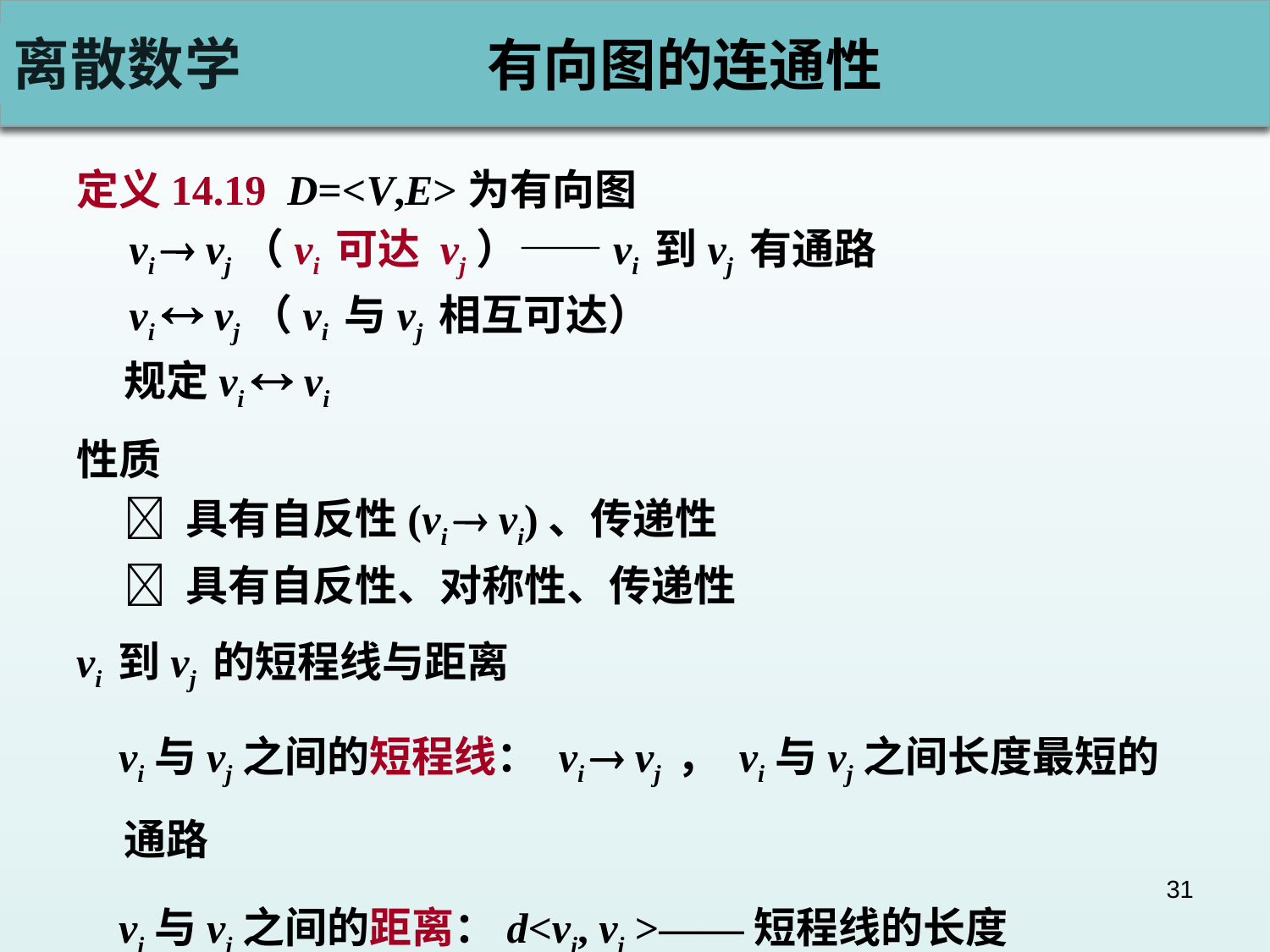

# 有向图的连通性
定义14.19  D=<V,E>为有向图
     vi → vj（vi 可达 vj）——vi 到vj 有通路
     vi ↔ vj（vi 与vj 相互可达）
	规定vi ↔ vi
性质
     → 具有自反性(vi → vi)、传递性
     ↔ 具有自反性、对称性、传递性
vi 到vj 的短程线与距离
    vi与vj之间的短程线： vi → vj ， vi与vj之间长度最短的通路
    vi与vj之间的距离：d<vi, vj >——短程线的长度
   d<vi,vj>无对称性
31